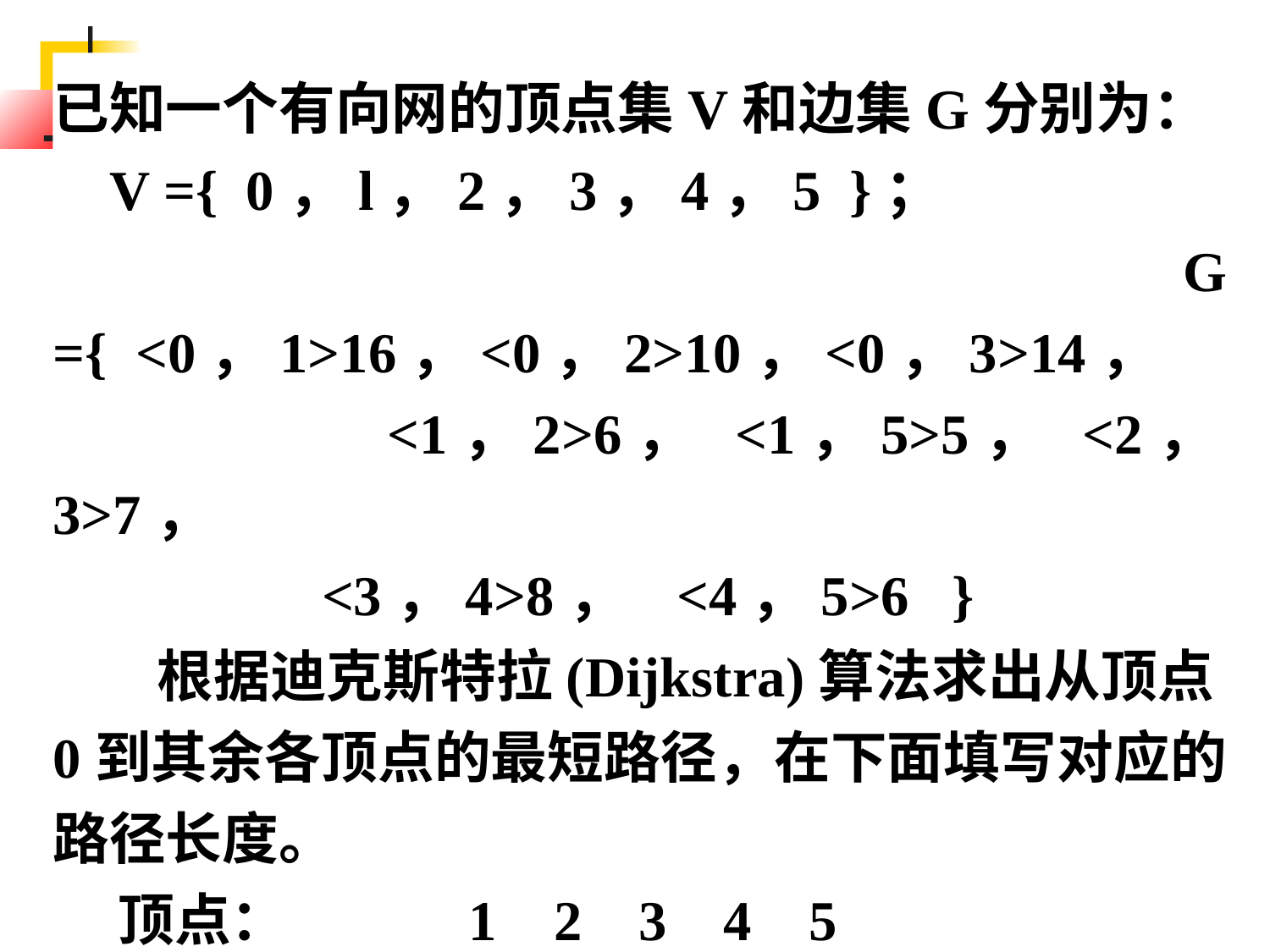

已知一个有向网的顶点集V和边集G分别为：
    V ={  0，l，2，3，4，5  }；
    G ={  <0，1>16，<0，2>10，<0，3>14，
	     	     <1，2>6，  <1，5>5，  <2，3>7，
	          <3，4>8，   <4，5>6   }
       根据迪克斯特拉(Dijkstra)算法求出从顶点0到其余各顶点的最短路径，在下面填写对应的路径长度。
    顶点：             1    2    3    4    5
    路径长度：